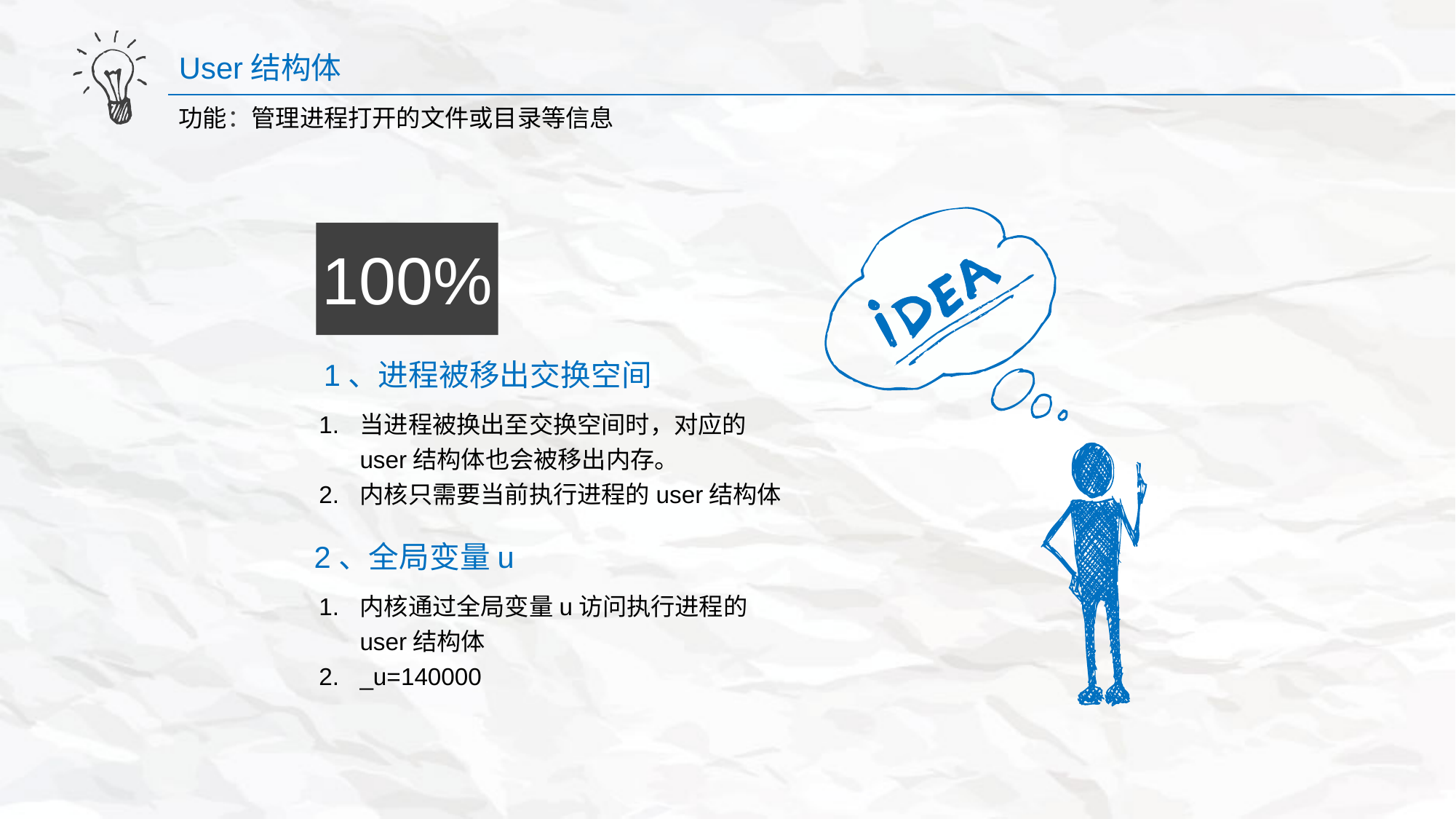

User结构体
功能：管理进程打开的文件或目录等信息

100%
1、进程被移出交换空间
当进程被换出至交换空间时，对应的user​结构体也会被移出内存。
内核只需要当前执行进程的​user​结构体
2、全局变量u
内核通过全局变量​u​访问执行进程的​user​结构体
_u​​​​=​140000